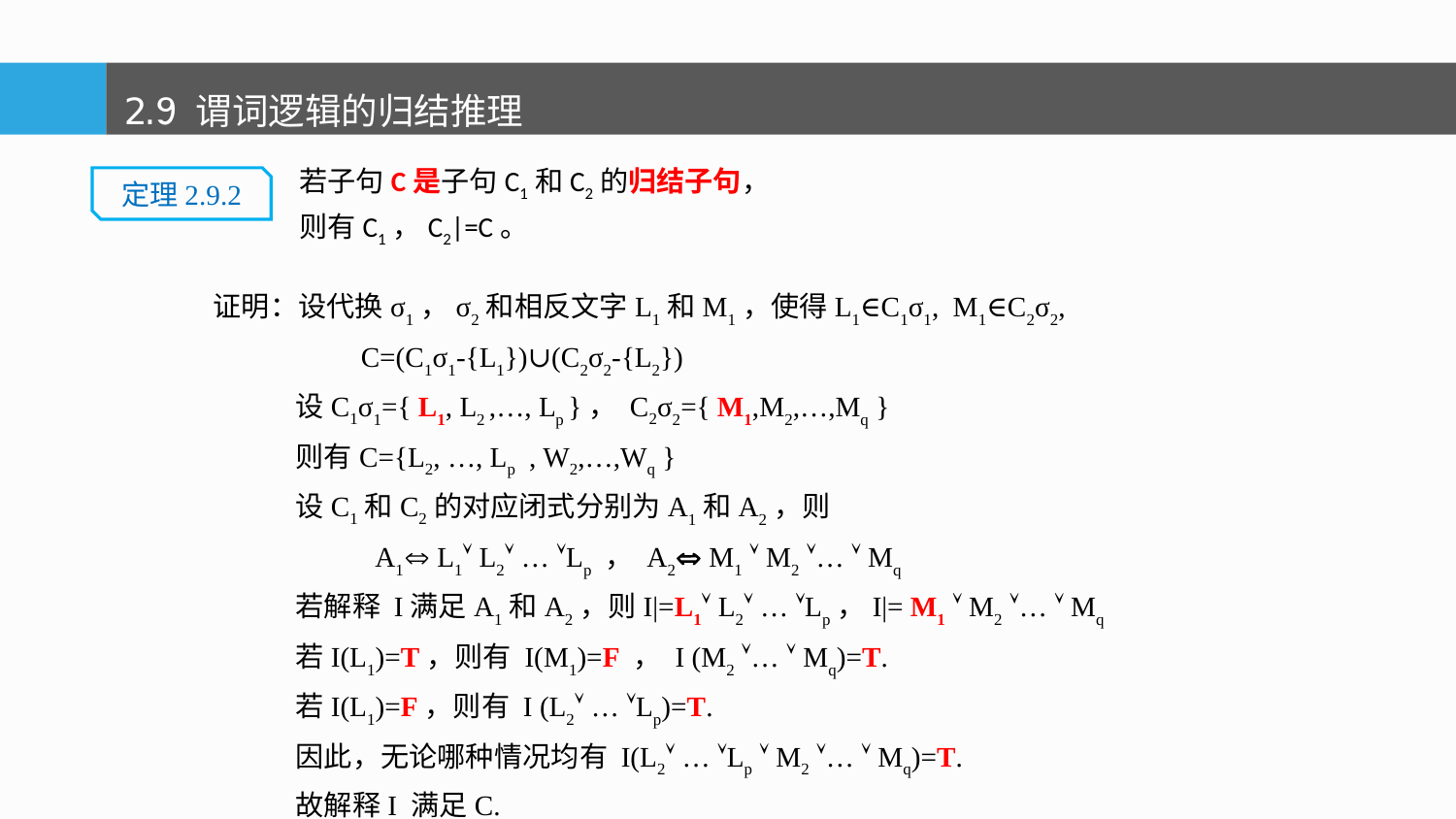

2.9 谓词逻辑的归结推理

若子句C是子句C1和C2的归结子句，
则有C1，C2|=C。
定理2.9.2
证明：设代换σ1，σ2和相反文字L1和M1，使得L1∈C1σ1,  M1∈C2σ2,
                     C=(C1σ1-{L1})∪(C2σ2-{L2})
            设C1σ1={ L1, L2 ,…, Lp }， C2σ2={ M1,M2,…,Mq }
            则有C={L2, …, Lp  , W2,…,Wq }
            设C1和C2的对应闭式分别为A1和A2，则
                       A1⇔ L1∨ L2∨ … ∨Lp ， A2⇔ M1 ∨ M2 ∨… ∨ Mq
            若解释 I满足A1和A2，则I|=L1∨ L2∨ … ∨Lp，I|= M1 ∨ M2 ∨… ∨ Mq
            若I(L1)=T，则有 I(M1)=F ， I (M2 ∨… ∨ Mq)=T.
            若I(L1)=F，则有 I (L2∨ … ∨Lp)=T.
            因此，无论哪种情况均有 I(L2∨ … ∨Lp ∨ M2 ∨… ∨ Mq)=T.
            故解释I 满足C.